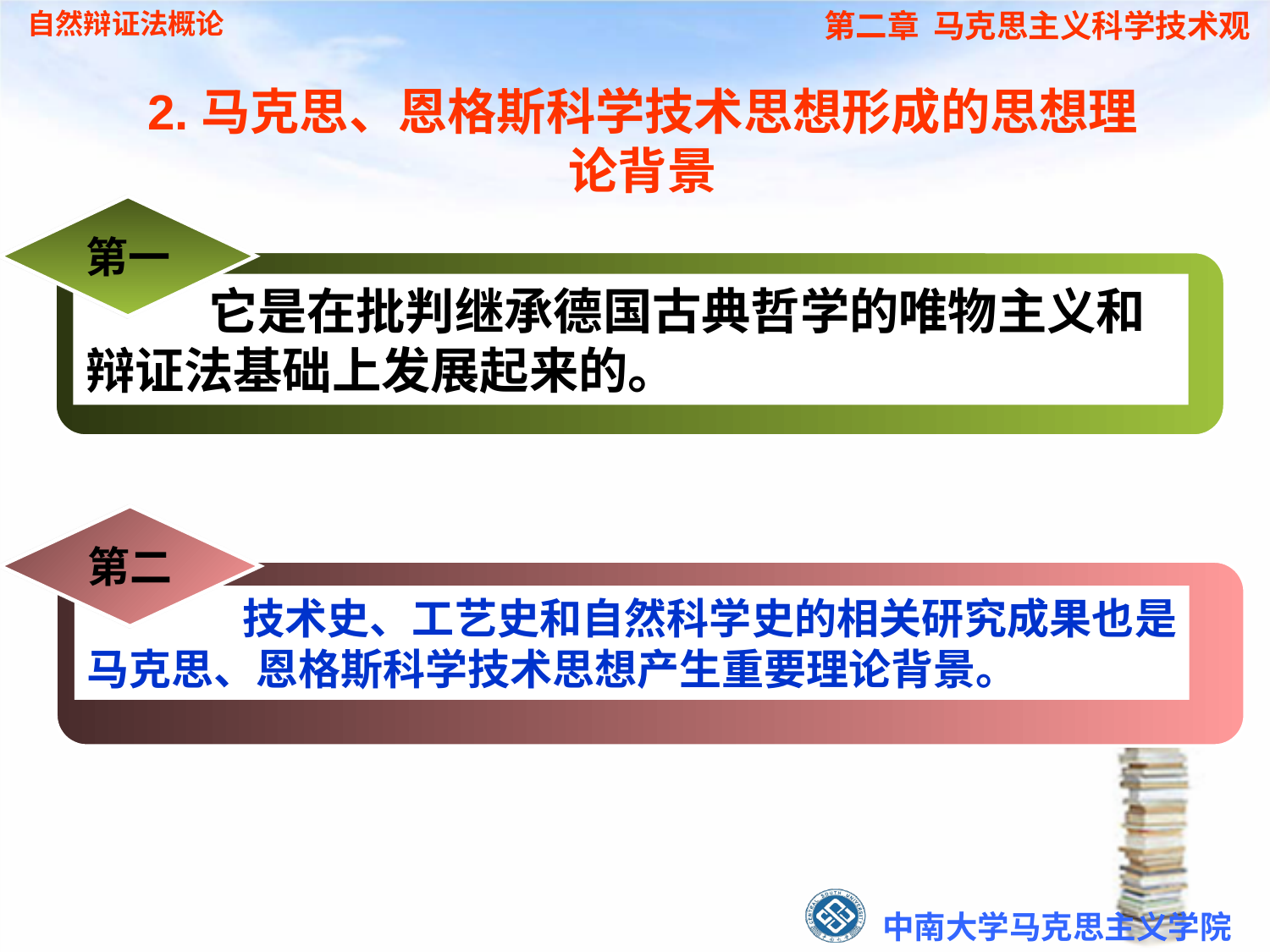

2.马克思、恩格斯科学技术思想形成的思想理论背景
第一

                它是在批判继承德国古典哲学的唯物主义和辩证法基础上发展起来的。
第二

               技术史、工艺史和自然科学史的相关研究成果也是马克思、恩格斯科学技术思想产生重要理论背景。